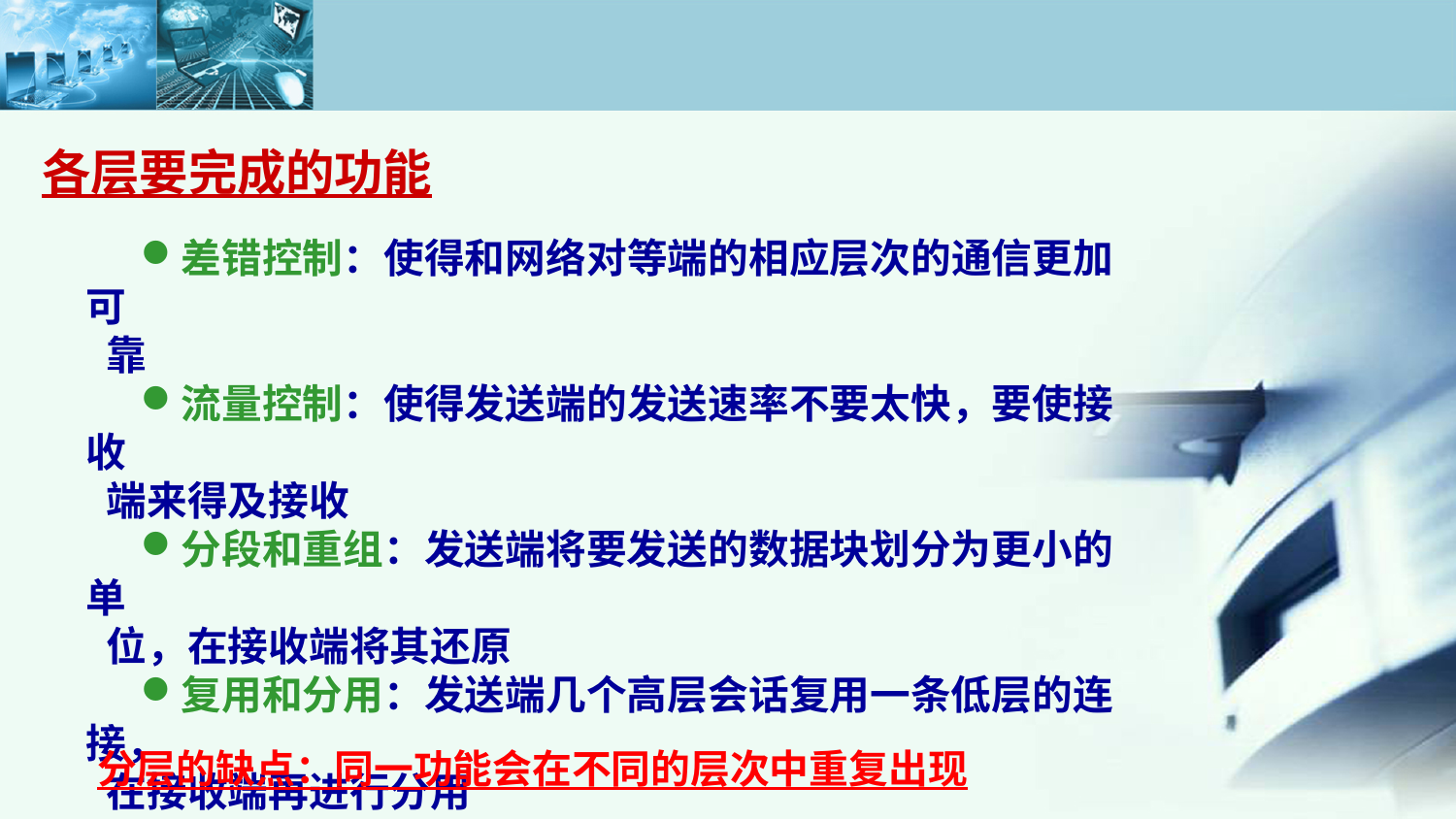

各层要完成的功能
差错控制：使得和网络对等端的相应层次的通信更加可
靠
流量控制：使得发送端的发送速率不要太快，要使接收
端来得及接收
分段和重组：发送端将要发送的数据块划分为更小的单
位，在接收端将其还原
复用和分用：发送端几个高层会话复用一条低层的连接，
在接收端再进行分用
连接建立和释放：交换数据前先建立一条连接，数据传
送结束后释放连接
分层的缺点：同一功能会在不同的层次中重复出现